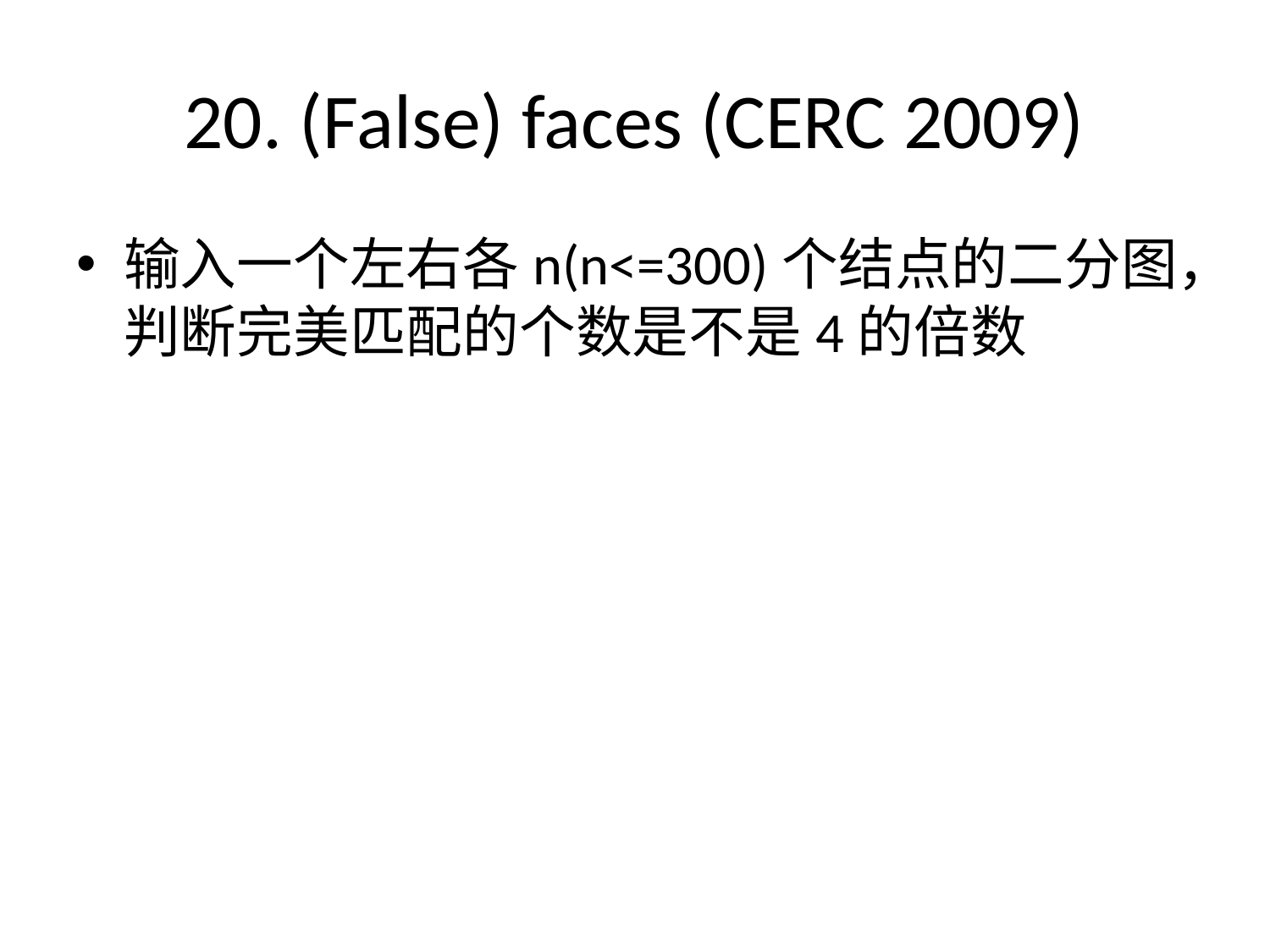

# 20. (False) faces (CERC 2009)
输入一个左右各n(n<=300)个结点的二分图，判断完美匹配的个数是不是4的倍数